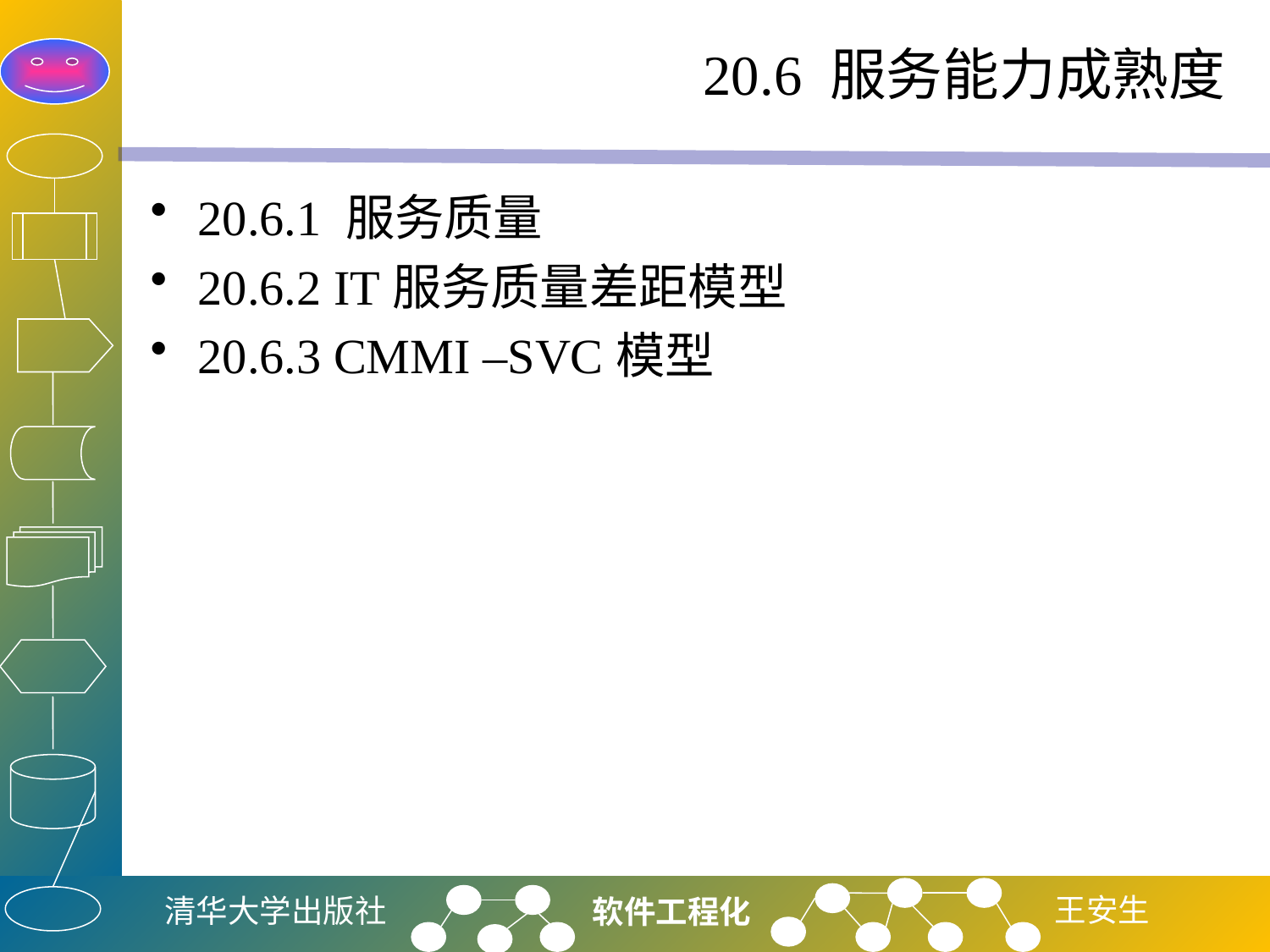

# 20.6 服务能力成熟度
20.6.1 服务质量
20.6.2 IT服务质量差距模型
20.6.3 CMMI –SVC模型